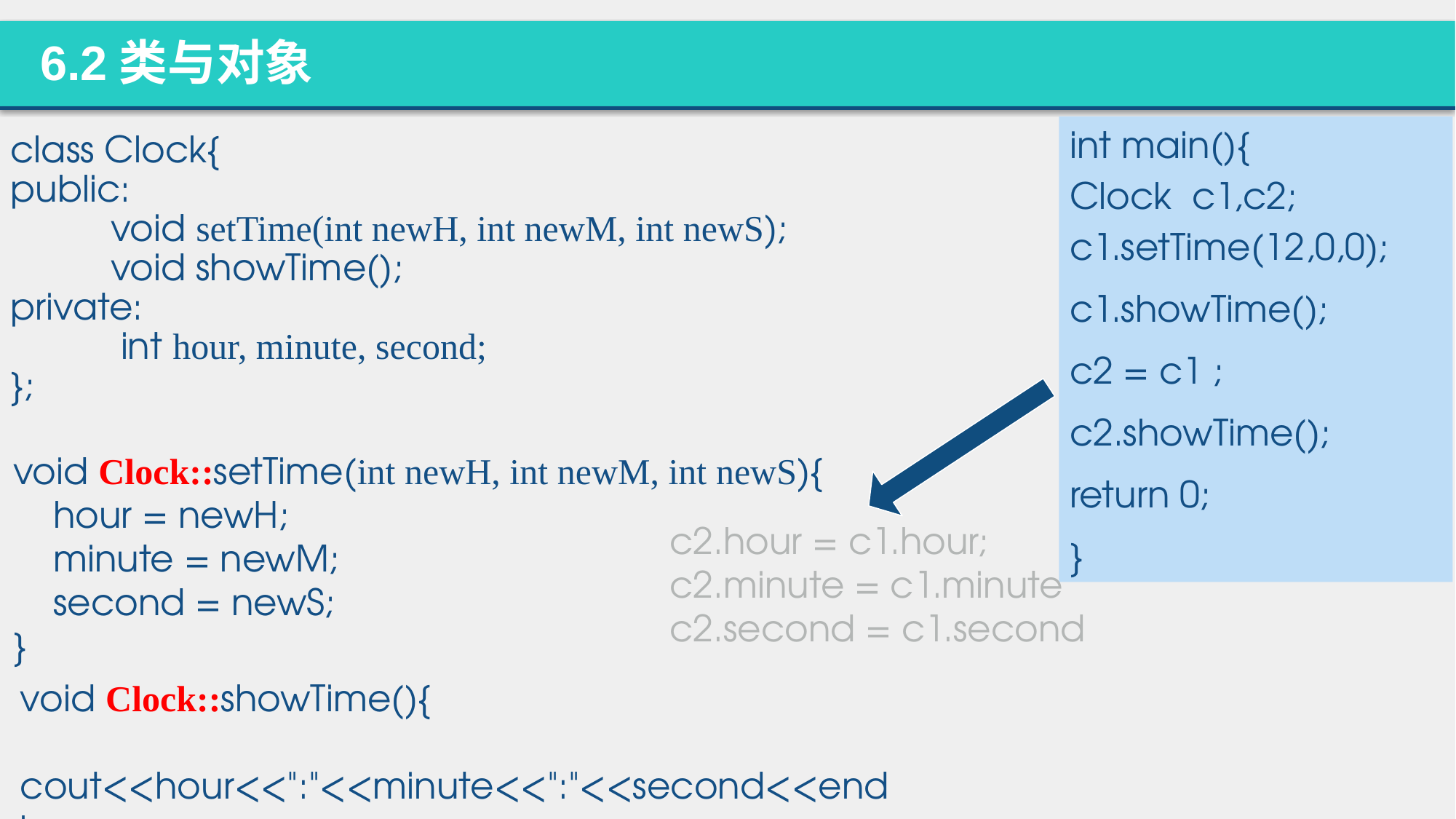

6.2类与对象
int main(){
Clock  c1,c2;
c1.setTime(12,0,0);
c1.showTime();
c2 = c1 ;
c2.showTime();
return 0;
}
class Clock{
public:
          void setTime(int newH, int newM, int newS);
          void showTime();
private:
           int hour, minute, second;
};

void Clock::setTime(int newH, int newM, int newS){
    hour = newH;
    minute = newM;
    second = newS;
}
c2.hour = c1.hour;
c2.minute = c1.minute
c2.second = c1.second
void Clock::showTime(){
  cout<<hour<<":"<<minute<<":"<<second<<endl;
}